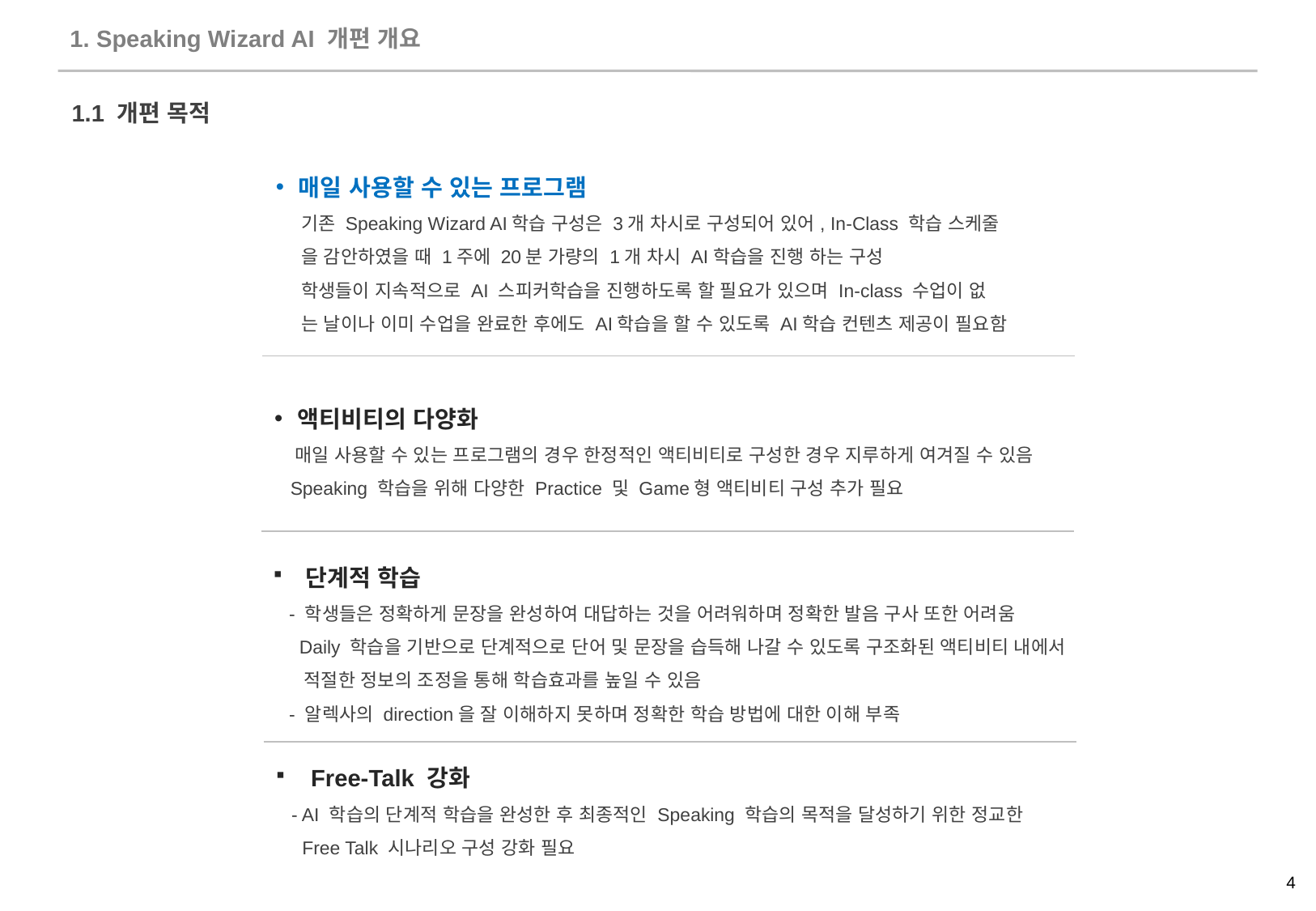

1. Speaking Wizard AI 개편 개요
1.1 개편 목적
매일 사용할 수 있는 프로그램
    기존 Speaking Wizard AI학습 구성은 3개 차시로 구성되어 있어, In-Class 학습 스케줄
    을 감안하였을 때 1주에 20분 가량의 1개 차시 AI학습을 진행 하는 구성
    학생들이 지속적으로 AI 스피커학습을 진행하도록 할 필요가 있으며 In-class 수업이 없
    는 날이나 이미 수업을 완료한 후에도 AI학습을 할 수 있도록 AI학습 컨텐츠 제공이 필요함
액티비티의 다양화
   매일 사용할 수 있는 프로그램의 경우 한정적인 액티비티로 구성한 경우 지루하게 여겨질 수 있음
   Speaking 학습을 위해 다양한 Practice 및 Game형 액티비티 구성 추가 필요
 단계적 학습
   - 학생들은 정확하게 문장을 완성하여 대답하는 것을 어려워하며 정확한 발음 구사 또한 어려움
     Daily 학습을 기반으로 단계적으로 단어 및 문장을 습득해 나갈 수 있도록 구조화된 액티비티 내에서
     적절한 정보의 조정을 통해 학습효과를 높일 수 있음
   - 알렉사의 direction을 잘 이해하지 못하며 정확한 학습 방법에 대한 이해 부족
  Free-Talk 강화
   - AI 학습의 단계적 학습을 완성한 후 최종적인 Speaking 학습의 목적을 달성하기 위한 정교한
     Free Talk 시나리오 구성 강화 필요
4